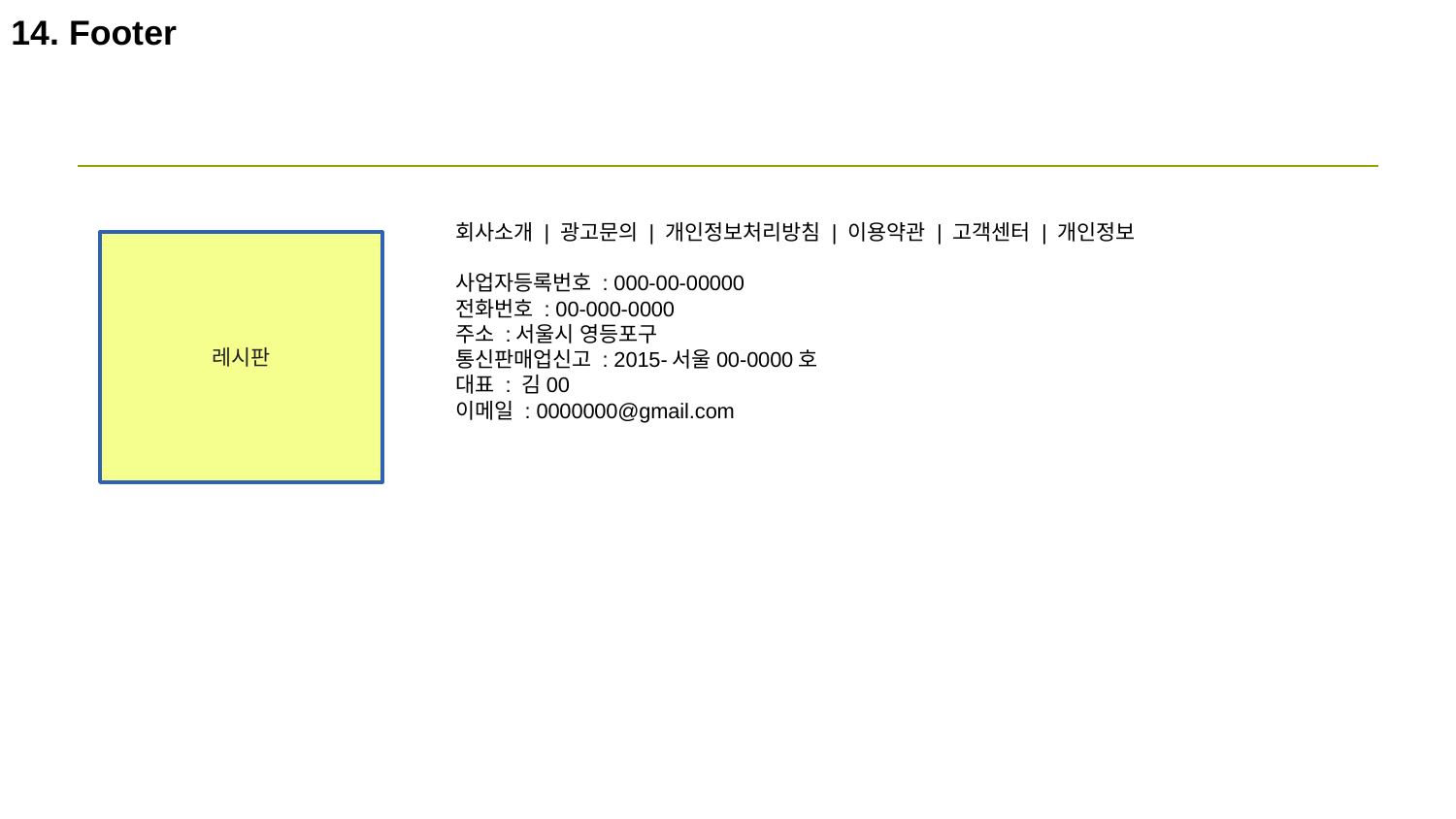

14. Footer
회사소개 | 광고문의 | 개인정보처리방침 | 이용약관 | 고객센터 | 개인정보

사업자등록번호 : 000-00-00000
전화번호 : 00-000-0000
주소 :서울시 영등포구
통신판매업신고 : 2015-서울00-0000호
대표 : 김00
이메일 : 0000000@gmail.com
레시판